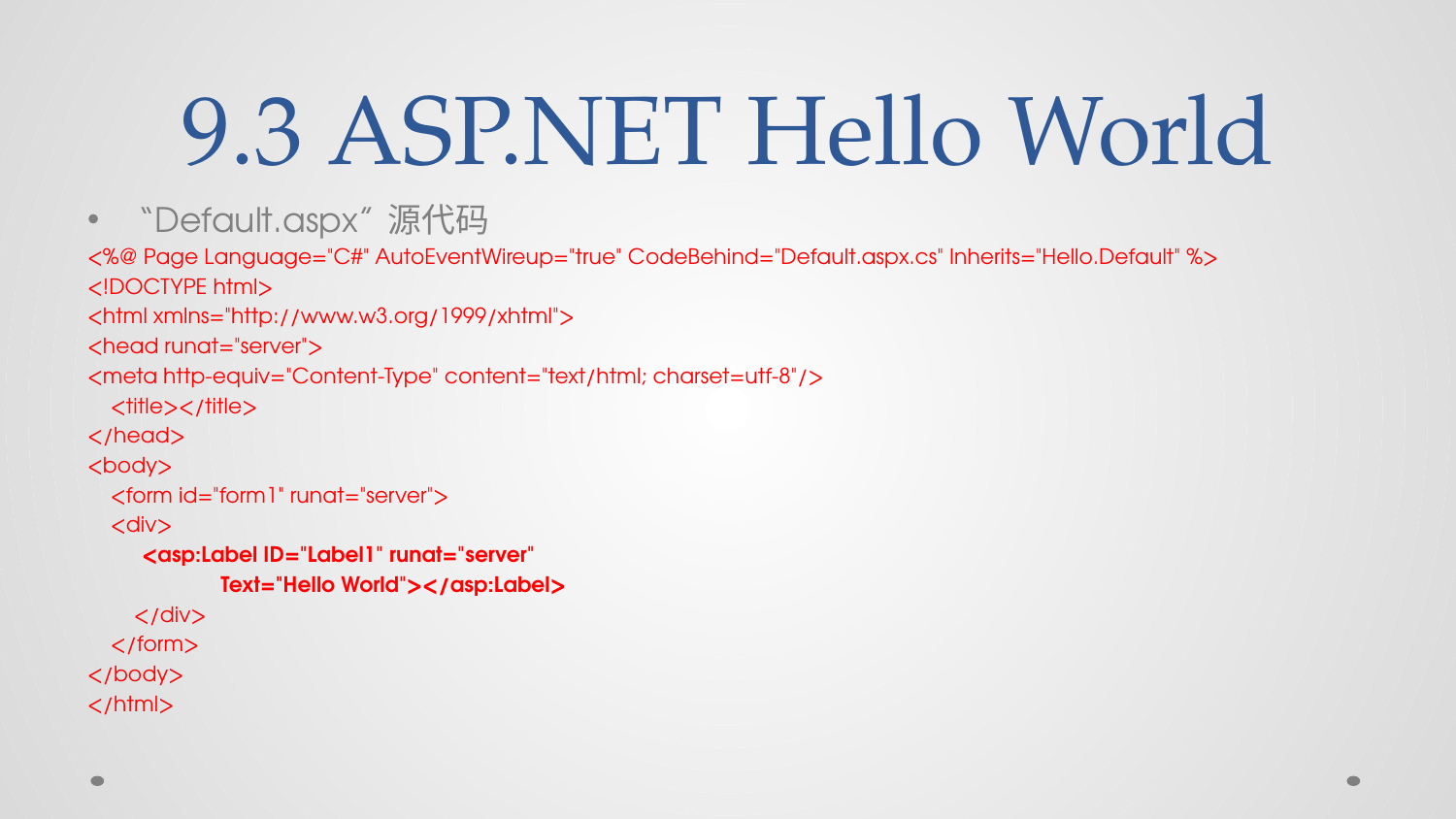

# 9.3 ASP.NET Hello World
“Default.aspx” 源代码
<%@ Page Language="C#" AutoEventWireup="true" CodeBehind="Default.aspx.cs" Inherits="Hello.Default" %>
<!DOCTYPE html>
<html xmlns="http://www.w3.org/1999/xhtml">
<head runat="server">
<meta http-equiv="Content-Type" content="text/html; charset=utf-8"/>
    <title></title>
</head>
<body>
    <form id="form1" runat="server">
    <div>
         <asp:Label ID="Label1" runat="server"
                      Text="Hello World"></asp:Label>
        </div>
    </form>
</body>
</html>